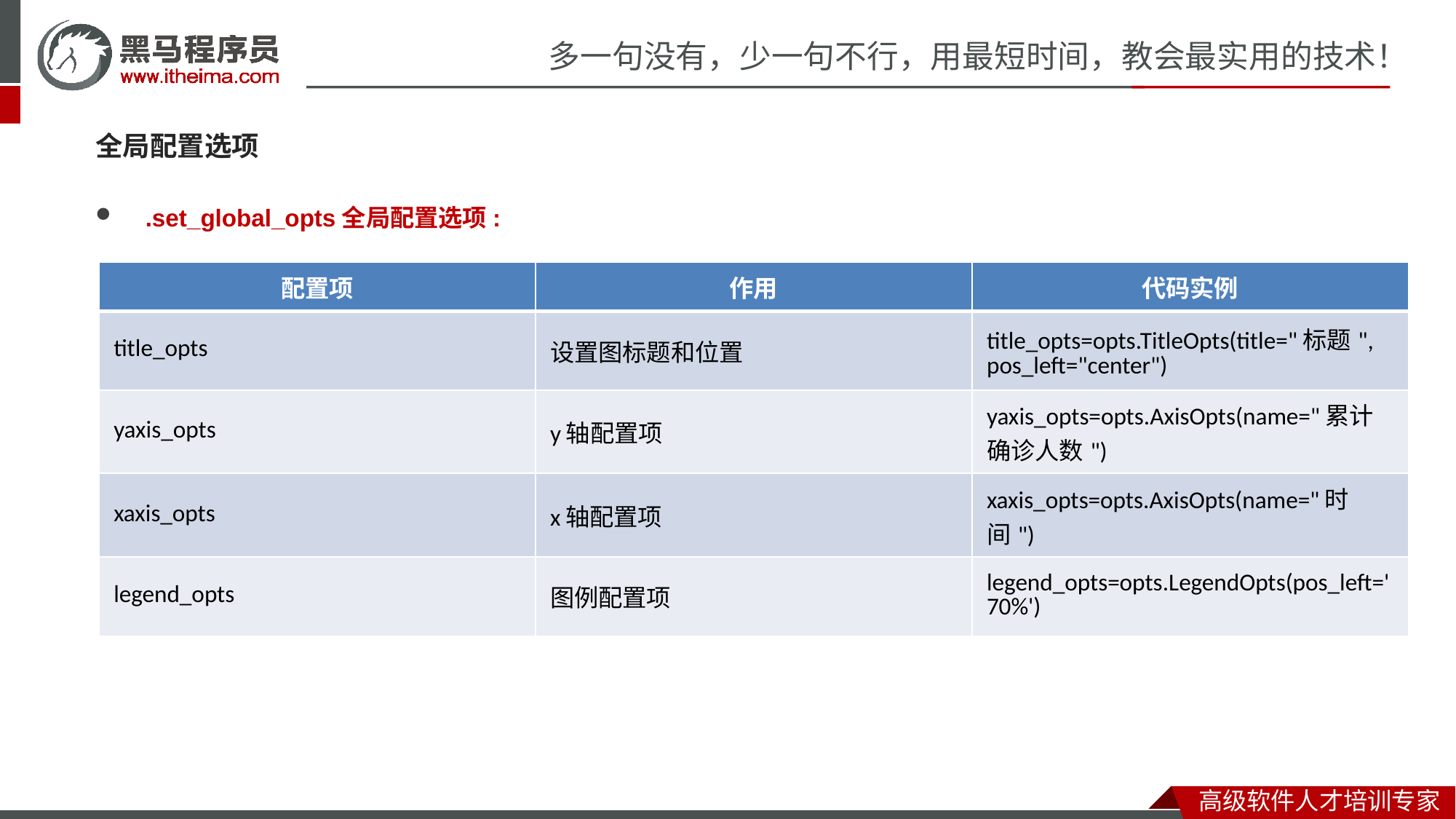

全局配置选项
 .set_global_opts全局配置选项:

| 配置项 | 作用 | 代码实例 |
| --- | --- | --- |
| title\_opts | 设置图标题和位置 | title\_opts=opts.TitleOpts(title="标题", pos\_left="center") |
| yaxis\_opts | y轴配置项 | yaxis\_opts=opts.AxisOpts(name="累计确诊人数") |
| xaxis\_opts | x轴配置项 | xaxis\_opts=opts.AxisOpts(name="时间") |
| legend\_opts | 图例配置项 | legend\_opts=opts.LegendOpts(pos\_left='70%') |